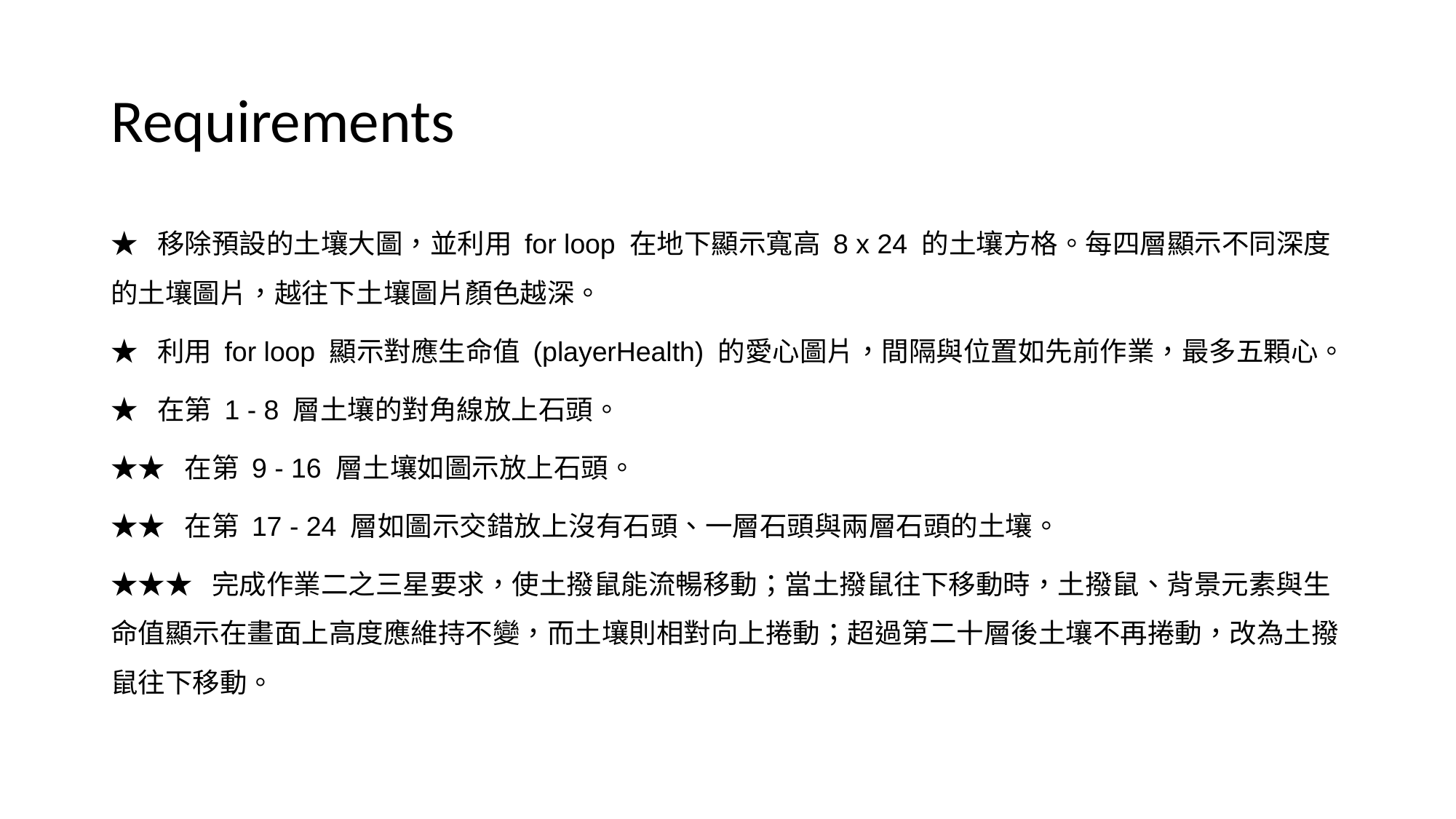

# Requirements
★  移除預設的土壤大圖，並利用 for loop 在地下顯示寬高 8 x 24 的土壤方格。每四層顯示不同深度的土壤圖片，越往下土壤圖片顏色越深。
★  利用 for loop 顯示對應生命值 (playerHealth) 的愛心圖片，間隔與位置如先前作業，最多五顆心。
★  在第 1 - 8 層土壤的對角線放上石頭。
★★  在第 9 - 16 層土壤如圖示放上石頭。
★★  在第 17 - 24 層如圖示交錯放上沒有石頭、一層石頭與兩層石頭的土壤。
★★★  完成作業二之三星要求，使土撥鼠能流暢移動；當土撥鼠往下移動時，土撥鼠、背景元素與生命值顯示在畫面上高度應維持不變，而土壤則相對向上捲動；超過第二十層後土壤不再捲動，改為土撥鼠往下移動。